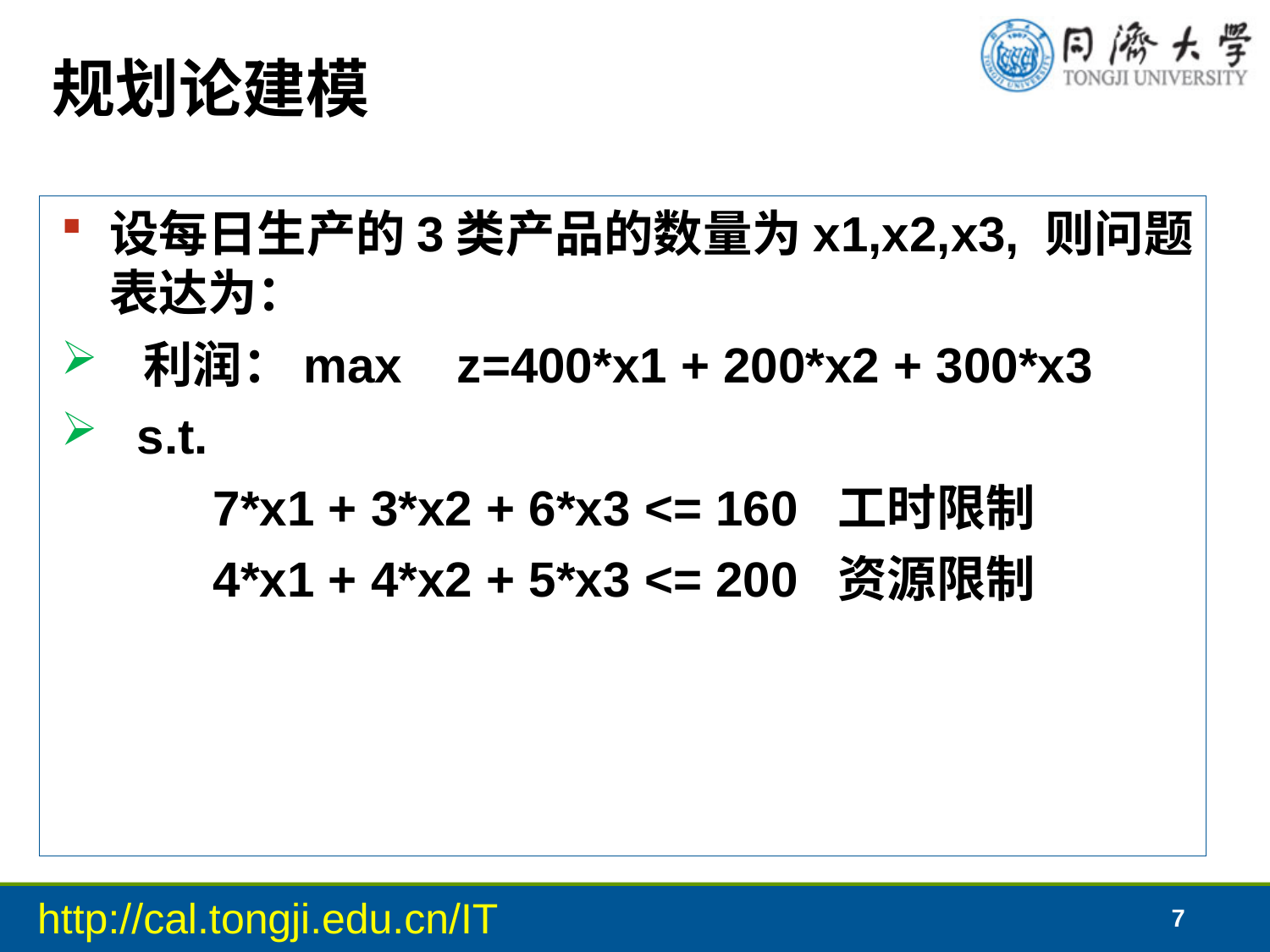

# 规划论建模
设每日生产的3类产品的数量为x1,x2,x3, 则问题表达为：
  利润：max    z=400*x1 + 200*x2 + 300*x3
  s.t.
           7*x1 + 3*x2 + 6*x3 <= 160  工时限制
           4*x1 + 4*x2 + 5*x3 <= 200  资源限制